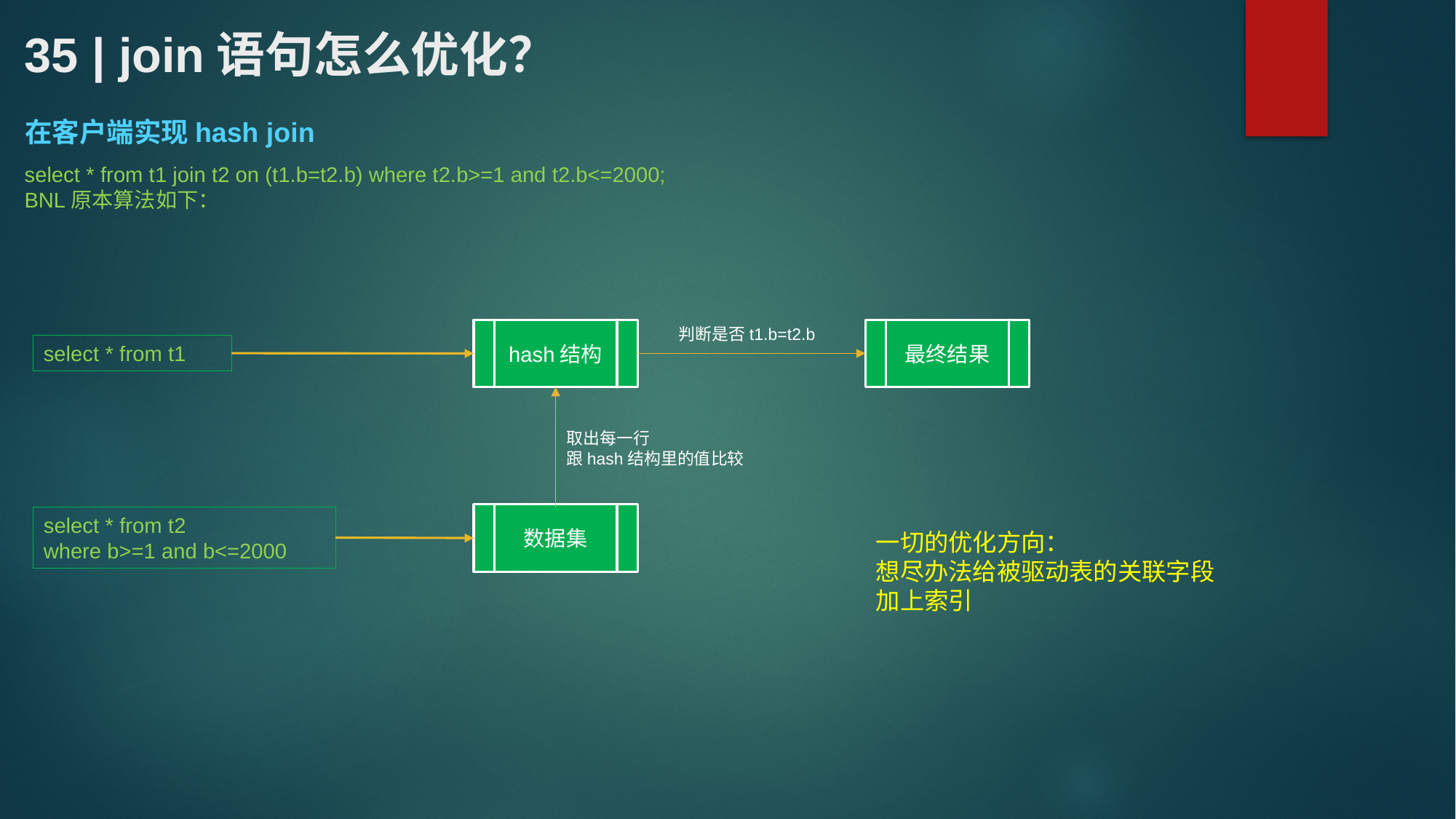

# 35 | join语句怎么优化？
在客户端实现hash join
select * from t1 join t2 on (t1.b=t2.b) where t2.b>=1 and t2.b<=2000;
BNL原本算法如下：
判断是否t1.b=t2.b
hash结构
最终结果
select * from t1
取出每一行
跟hash结构里的值比较
数据集
select * from t2
where b>=1 and b<=2000
一切的优化方向：
想尽办法给被驱动表的关联字段加上索引